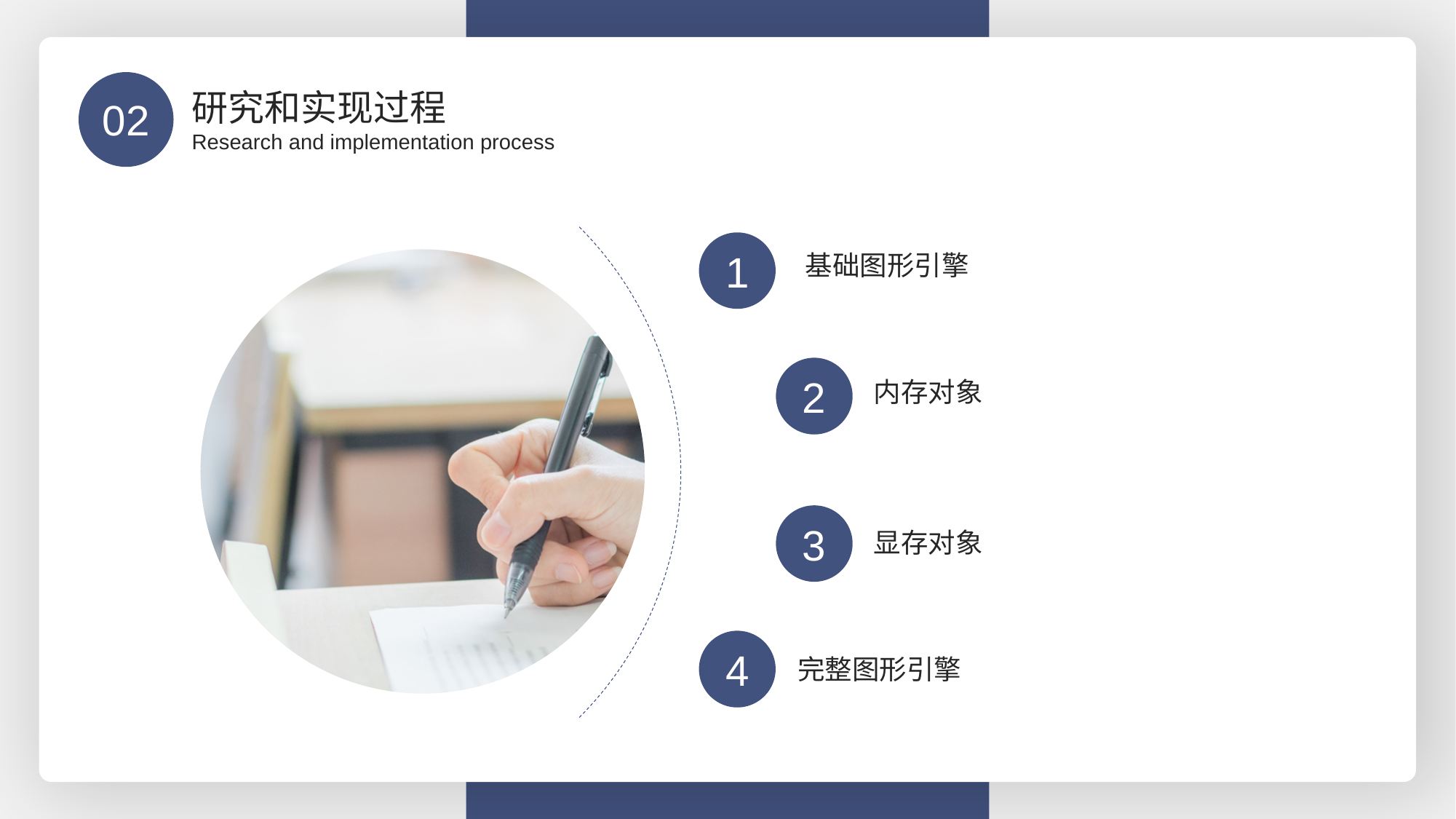

研究和实现过程
Research and implementation process
02

基础图形引擎
1

内存对象

2
显存对象

3
4
完整图形引擎